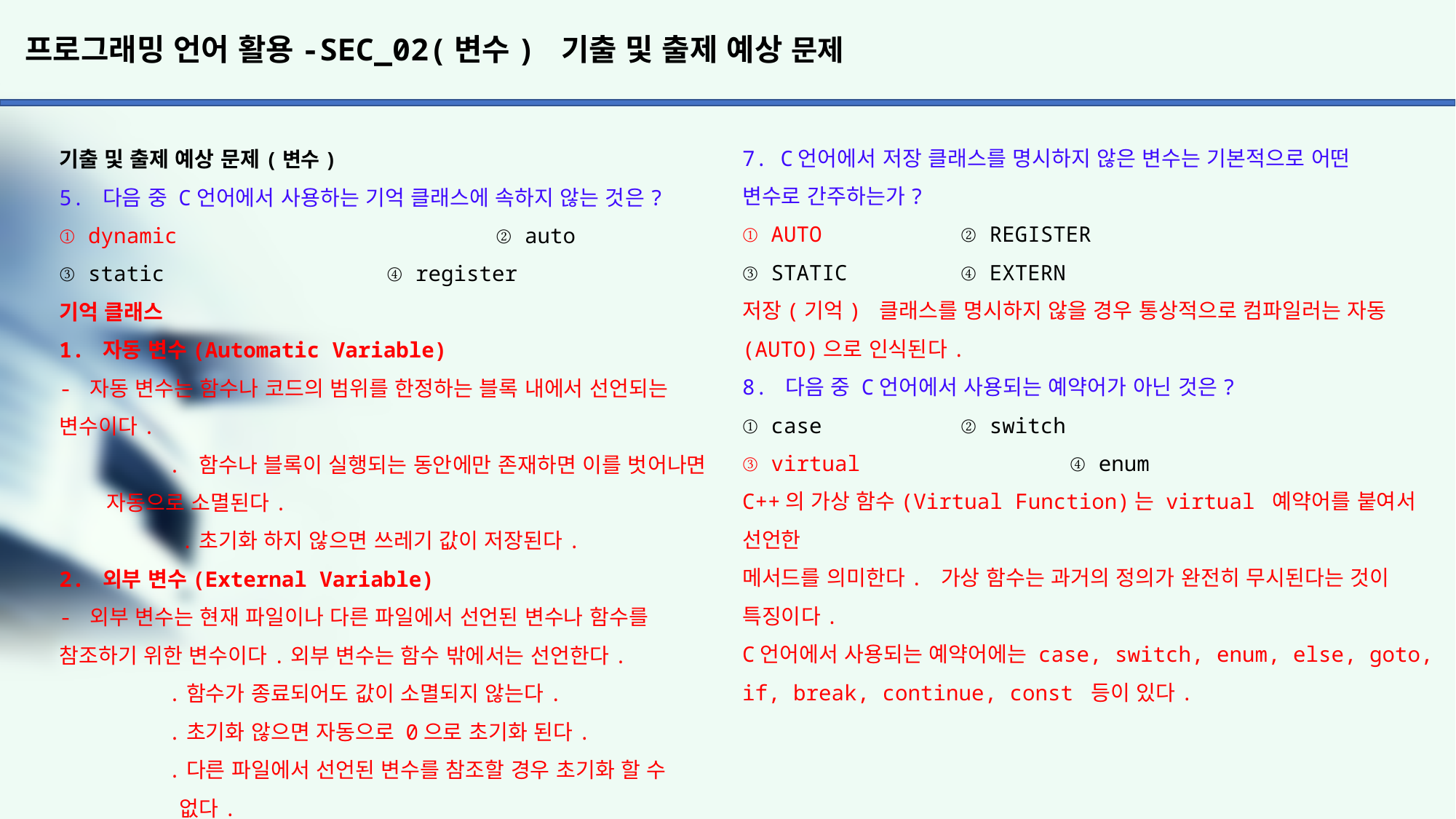

# 프로그래밍 언어 활용-SEC_02(변수) 기출 및 출제 예상 문제
7. C언어에서 저장 클래스를 명시하지 않은 변수는 기본적으로 어떤
변수로 간주하는가?
① AUTO 		② REGISTER
③ STATIC		④ EXTERN
저장(기억) 클래스를 명시하지 않을 경우 통상적으로 컴파일러는 자동
(AUTO)으로 인식된다.
8. 다음 중 C언어에서 사용되는 예약어가 아닌 것은?
① case		② switch
③ virtual		④ enum
C++의 가상 함수(Virtual Function)는 virtual 예약어를 붙여서 선언한
메서드를 의미한다. 가상 함수는 과거의 정의가 완전히 무시된다는 것이 특징이다.
C언어에서 사용되는 예약어에는 case, switch, enum, else, goto, if, break, continue, const 등이 있다.
기출 및 출제 예상 문제(변수)
5. 다음 중 C언어에서 사용하는 기억 클래스에 속하지 않는 것은?
① dynamic			② auto
③ static			④ register
기억 클래스
1. 자동 변수(Automatic Variable)
- 자동 변수는 함수나 코드의 범위를 한정하는 블록 내에서 선언되는 변수이다.
	. 함수나 블록이 실행되는 동안에만 존재하면 이를 벗어나면
       자동으로 소멸된다.
	 .초기화 하지 않으면 쓰레기 값이 저장된다.
2. 외부 변수(External Variable)
- 외부 변수는 현재 파일이나 다른 파일에서 선언된 변수나 함수를 참조하기 위한 변수이다.외부 변수는 함수 밖에서는 선언한다.
	.함수가 종료되어도 값이 소멸되지 않는다.
	.초기화 않으면 자동으로 0으로 초기화 된다.
	.다른 파일에서 선언된 변수를 참조할 경우 초기화 할 수
	 없다.
3. 정적 변수(Static Variable)
- 정적 변수는 함수나 블록 내에서 선언하는 내부 정적 변수가 있고 함수 외부에서 선언하는 외부 정적 변수가 있다.
	.내부 정적 변수는 선언한 함수나 블록 내에서만 사용할 수
	 있고, 외부 정적 변수는 모든 함수에서 사용할 수 있다.
	.두 변수 모두 함수나 블록이 종료된 뒤에도 값이 소멸되지
	 않는다.
	.초기화는 변수 선언 시 한 번만 할 수 있으며, 초기화를
	 생략하면 자동으로 0으로 초기화 된다.
4. 레지스터 변수(Register Variable)
- 레지스터 변수는 메모리가 아닌 CPU 내부의 레지스터에 기억영역에 할당받는 변수를 의미한다.
	.자주 사용되는 변수를 레지스터에 저장하여 처리 속도를
	 높이기 위해 사용된다.
	.함수나 블록이 실행되는 동안에만 존재하면 이를 벗어나면
	 자동으로 소멸된다.
	.레지스터의 사용 개수는 한정되어 있어 데이터를 저장할
	 레지스터가 없는 경우 자동 변수로 취급되어 메모리에 할당
	 된다.
	.CPU에 저장되어 메모리 주소를 가질 수가 없기 때문에 변수
	 의 주소를 구하는 주소 연산자(&)를 사용할 수 없다.
6. 프로그래밍 언어에서 예약어란?
① 프로그래머가 미리 설정한 변수
② 데이터를 저장할 수 있는 이름이 부여된 기억 장소
③ 시스템이 알고 있는 특수한 기능을 수행하도록 이미 용도가 정해져 있는 단어
④ 프로그램이 수행되는 동안 변하지 않는 값을 나타내는 단어
예약어는 정해진 기능을 수행하도록 이미 용도가 정해져 있는 단어로, 변수 이름이나 다른 목적으로는 사용할 수가 없다.